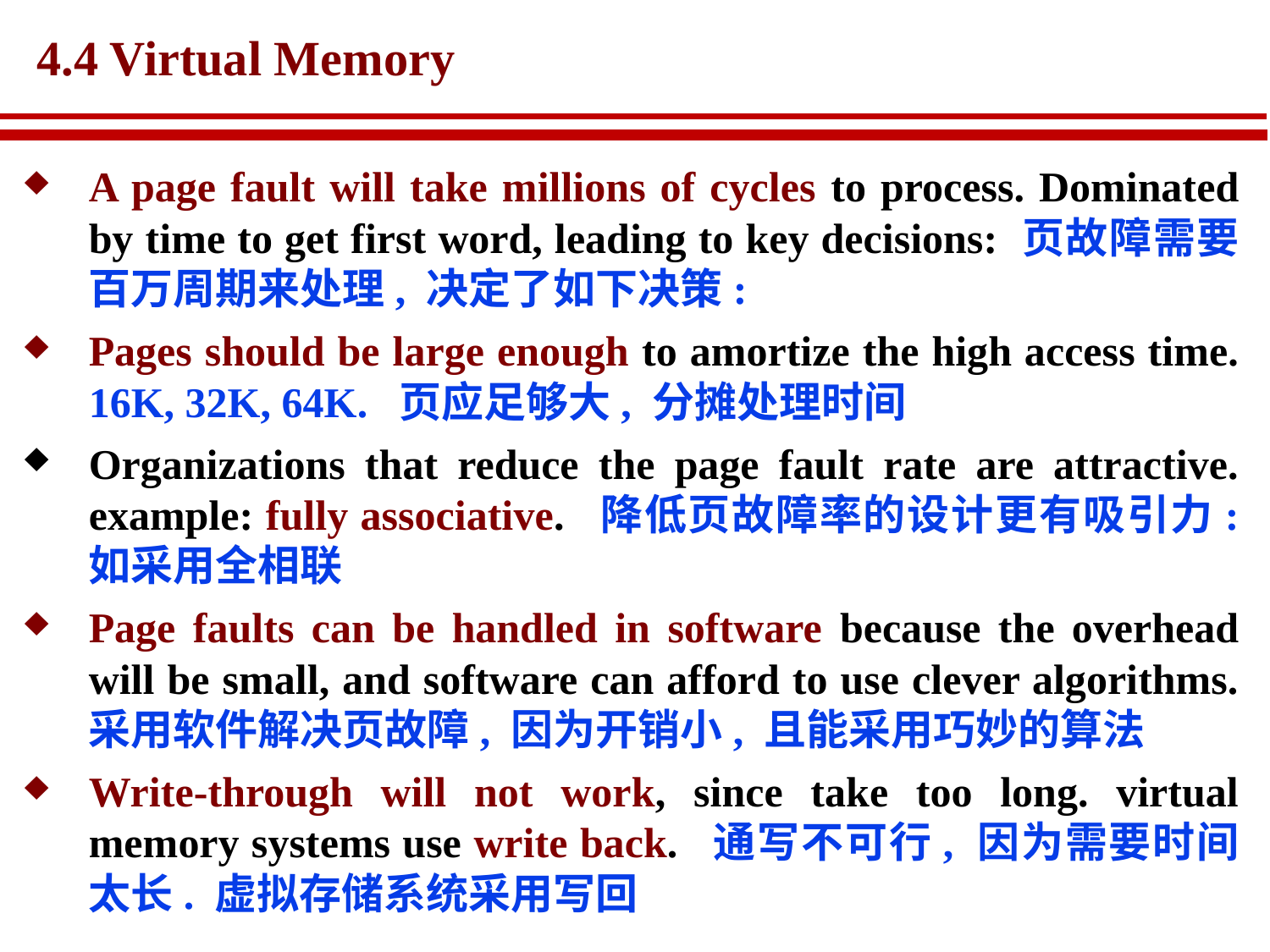

# 4.4 Virtual Memory
A page fault will take millions of cycles to process. Dominated by time to get first word, leading to key decisions: 页故障需要百万周期来处理, 决定了如下决策:
Pages should be large enough to amortize the high access time. 16K, 32K, 64K.  页应足够大, 分摊处理时间
Organizations that reduce the page fault rate are attractive. example: fully associative.  降低页故障率的设计更有吸引力: 如采用全相联
Page faults can be handled in software because the overhead will be small, and software can afford to use clever algorithms. 采用软件解决页故障, 因为开销小, 且能采用巧妙的算法
Write-through will not work, since take too long. virtual memory systems use write back.  通写不可行, 因为需要时间太长. 虚拟存储系统采用写回